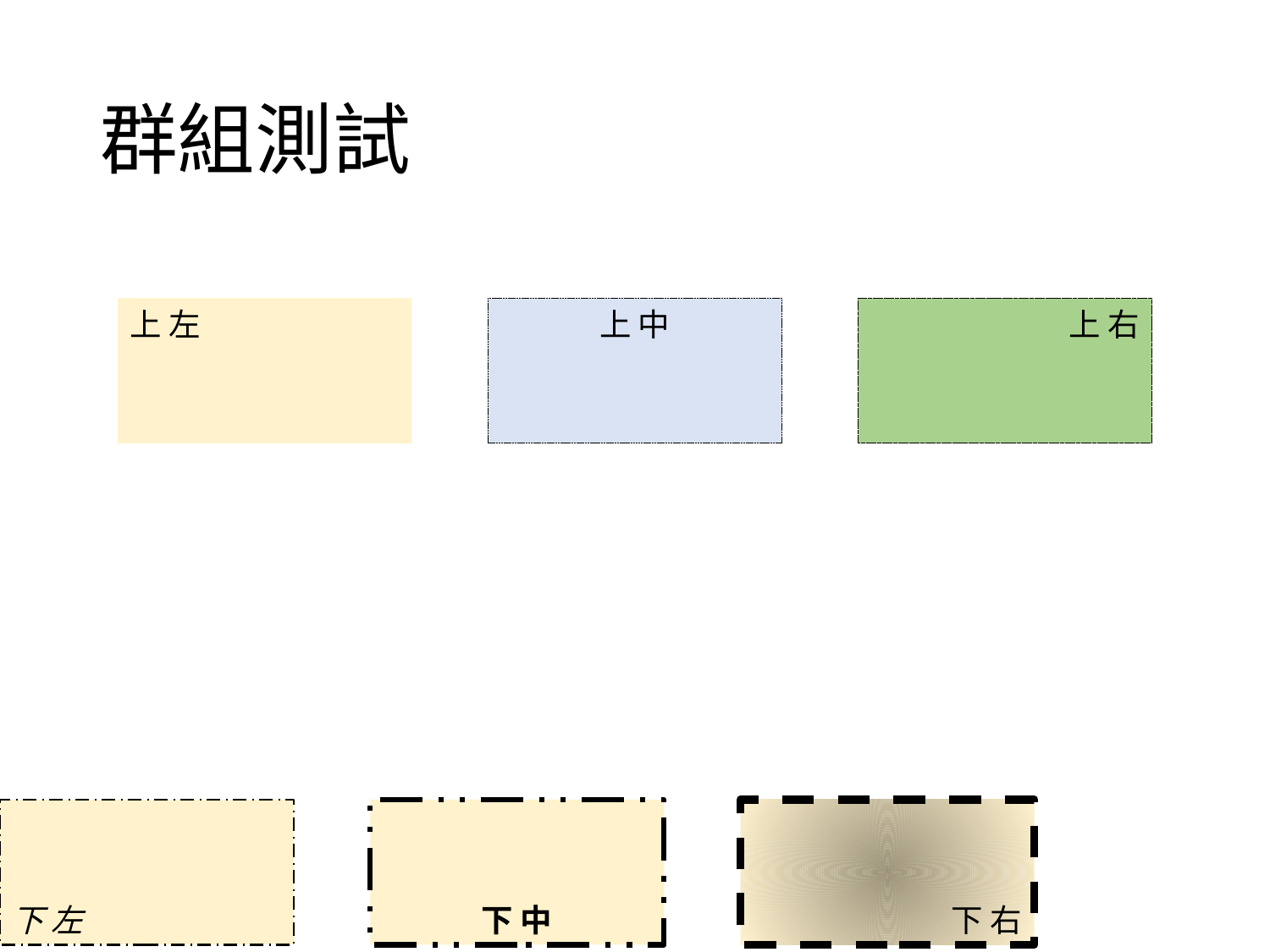

# 群組測試
上 左
上 中
上 右
下 左
下 中
下 右